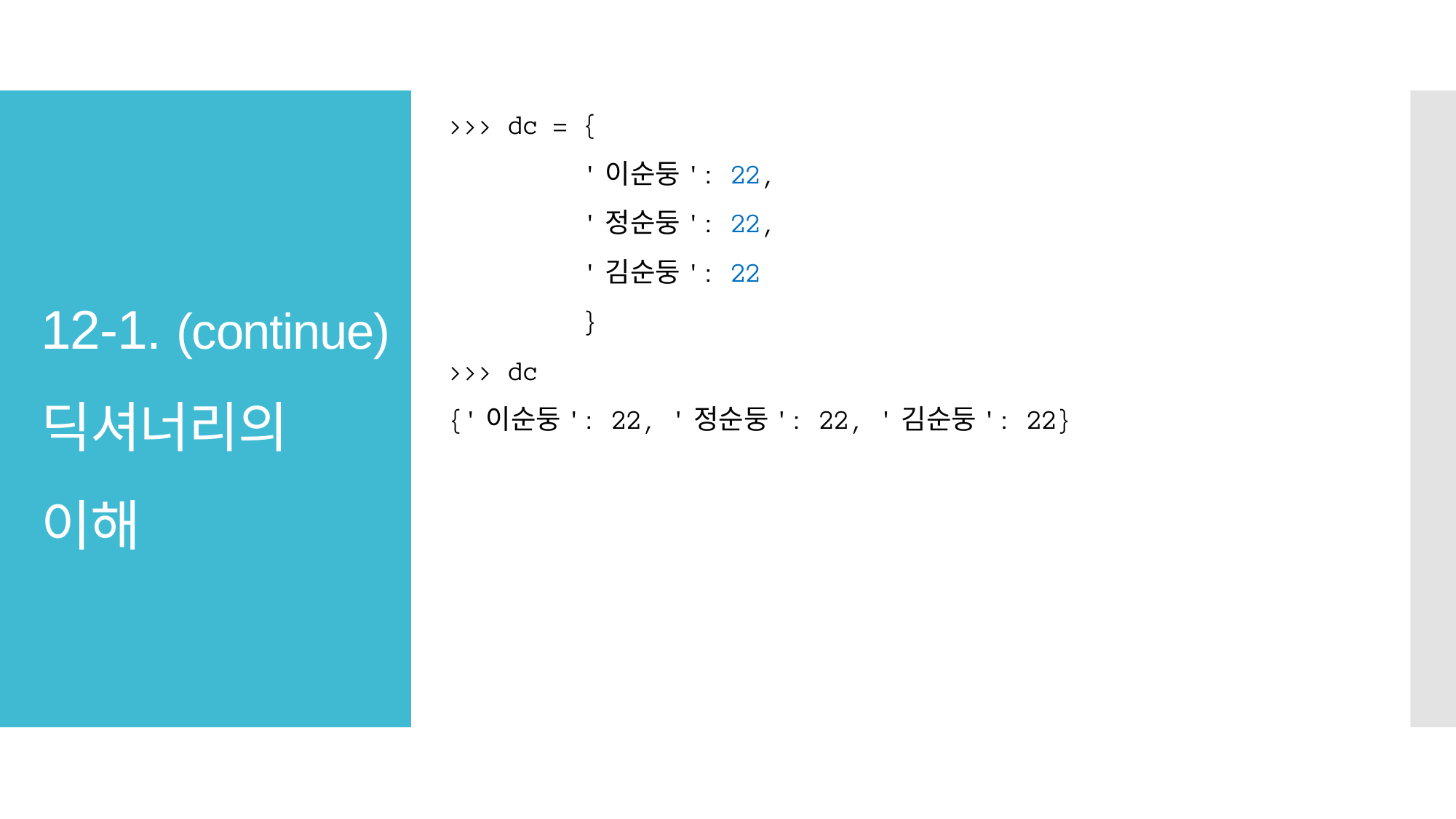

>>> dc = {
         '이순둥': 22,
         '정순둥': 22,
         '김순둥': 22
         }
>>> dc
{'이순둥': 22, '정순둥': 22, '김순둥': 22}
# 12-1. (continue) 딕셔너리의 이해